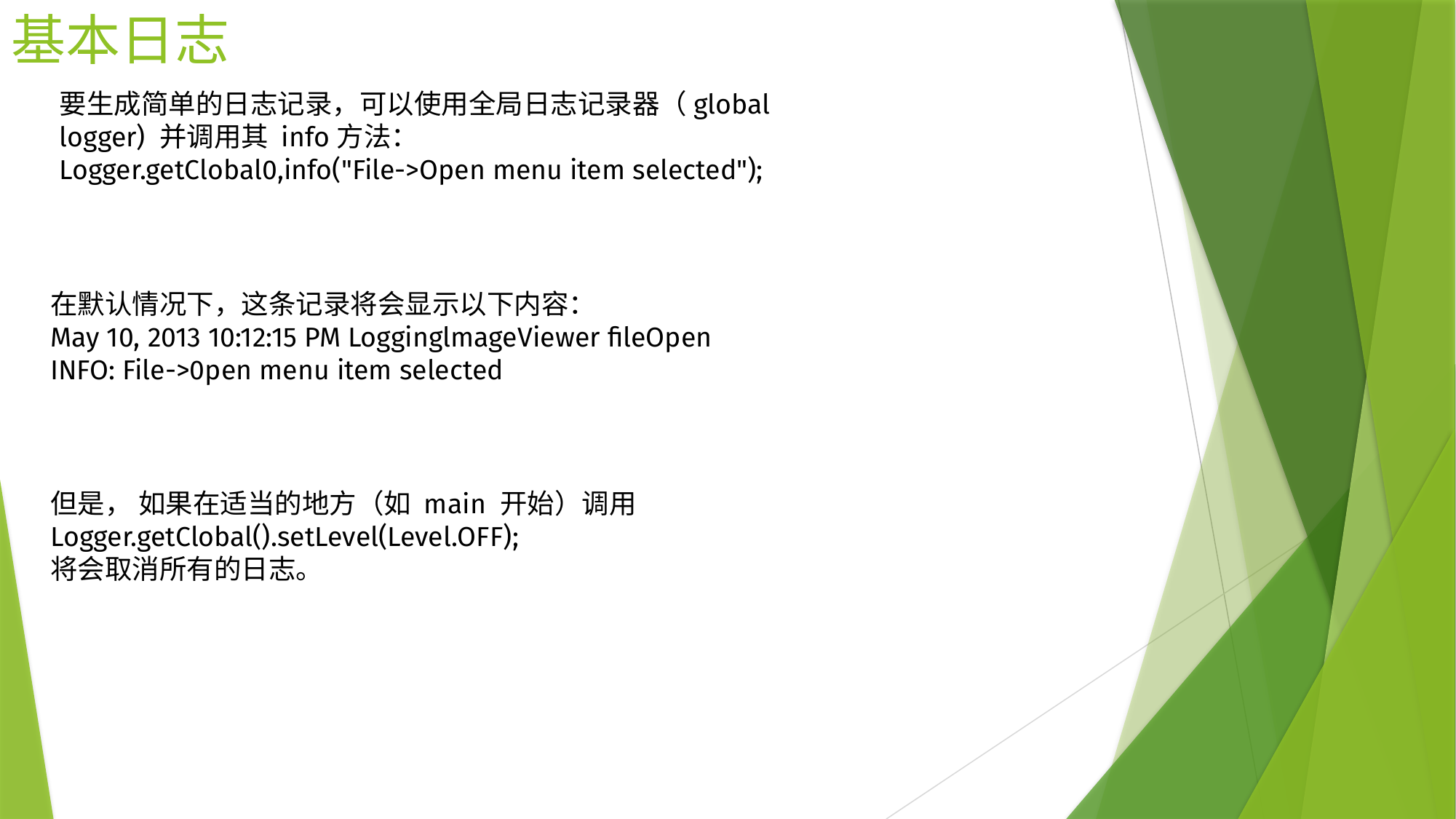

# 基本日志
要生成简单的日志记录，可以使用全局日志记录器（global logger) 并调用其 info方法：
Logger.getClobal0,info("File->Open menu item selected");
在默认情况下，这条记录将会显示以下内容：
May 10, 2013 10:12:15 PM LogginglmageViewer fileOpen
INFO: File->0pen menu item selected
但是， 如果在适当的地方（如 main 开始）调用 Logger.getClobal().setLevel(Level.OFF);
将会取消所有的日志。